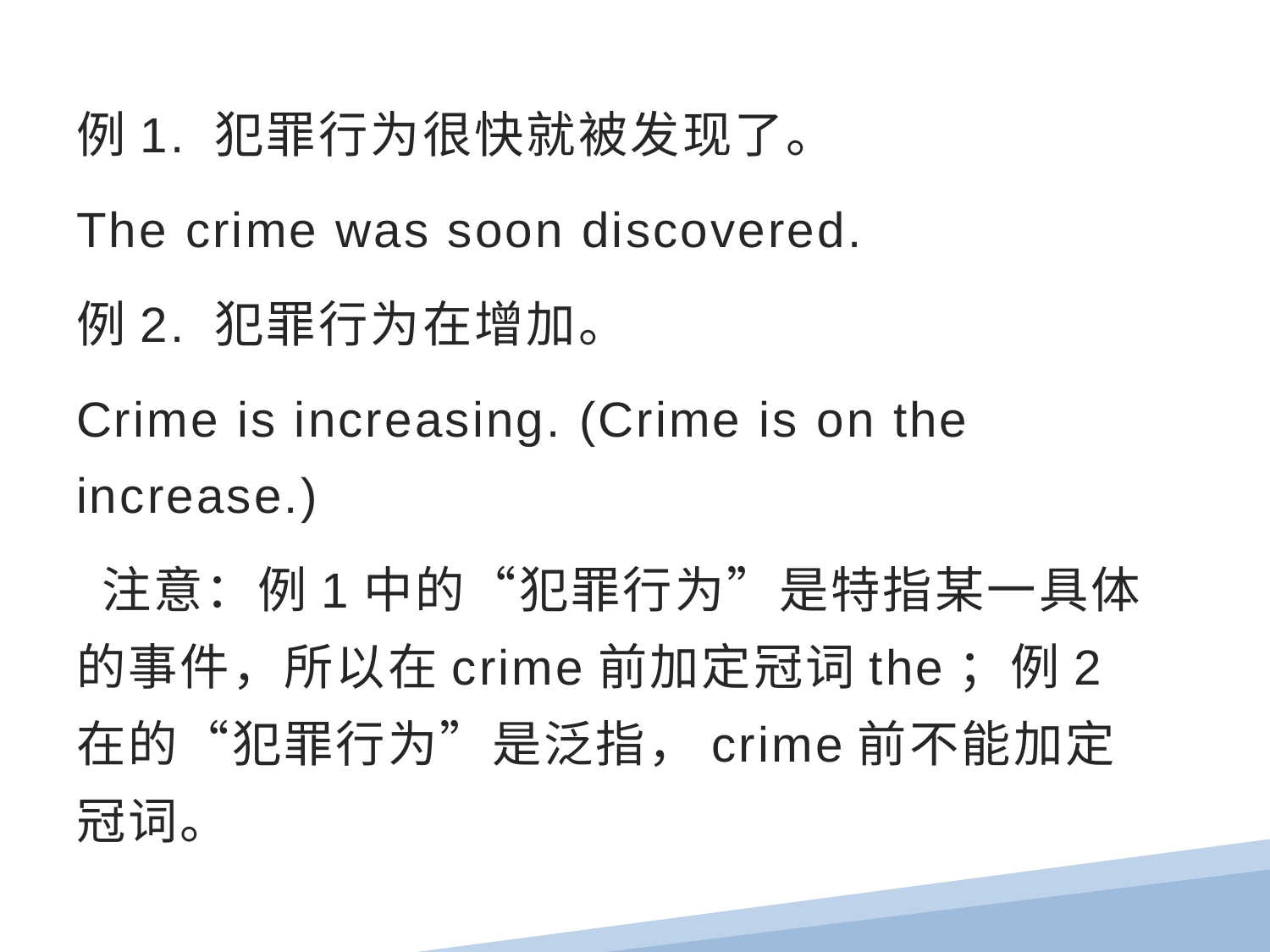

例1. 犯罪行为很快就被发现了。
The crime was soon discovered.
例2. 犯罪行为在增加。
Crime is increasing. (Crime is on the increase.)
 注意：例1中的“犯罪行为”是特指某一具体的事件，所以在crime前加定冠词the；例2在的“犯罪行为”是泛指，crime前不能加定冠词。